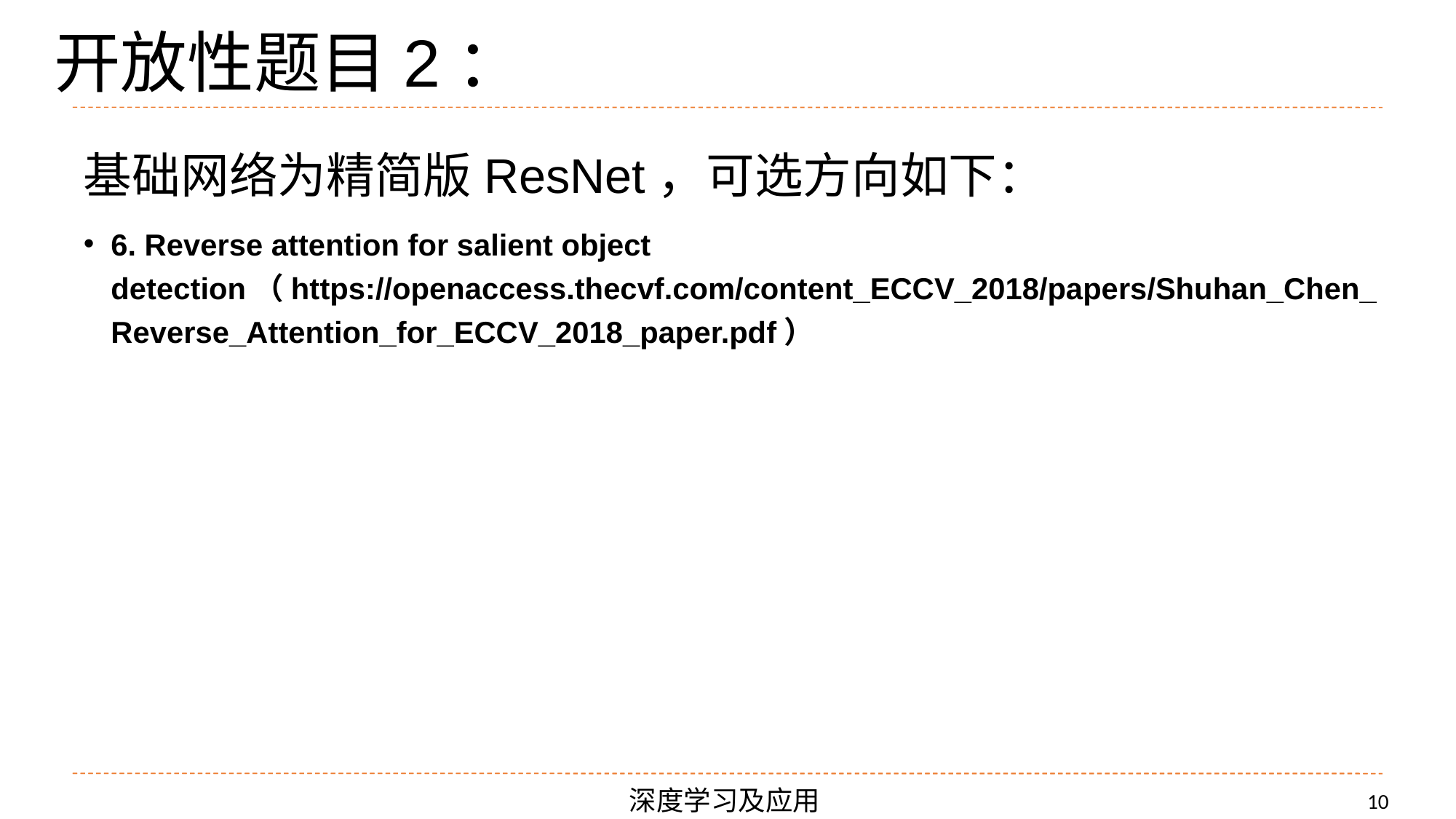

# 开放性题目2：
基础网络为精简版ResNet，可选方向如下：
6. Reverse attention for salient object detection（https://openaccess.thecvf.com/content_ECCV_2018/papers/Shuhan_Chen_Reverse_Attention_for_ECCV_2018_paper.pdf）